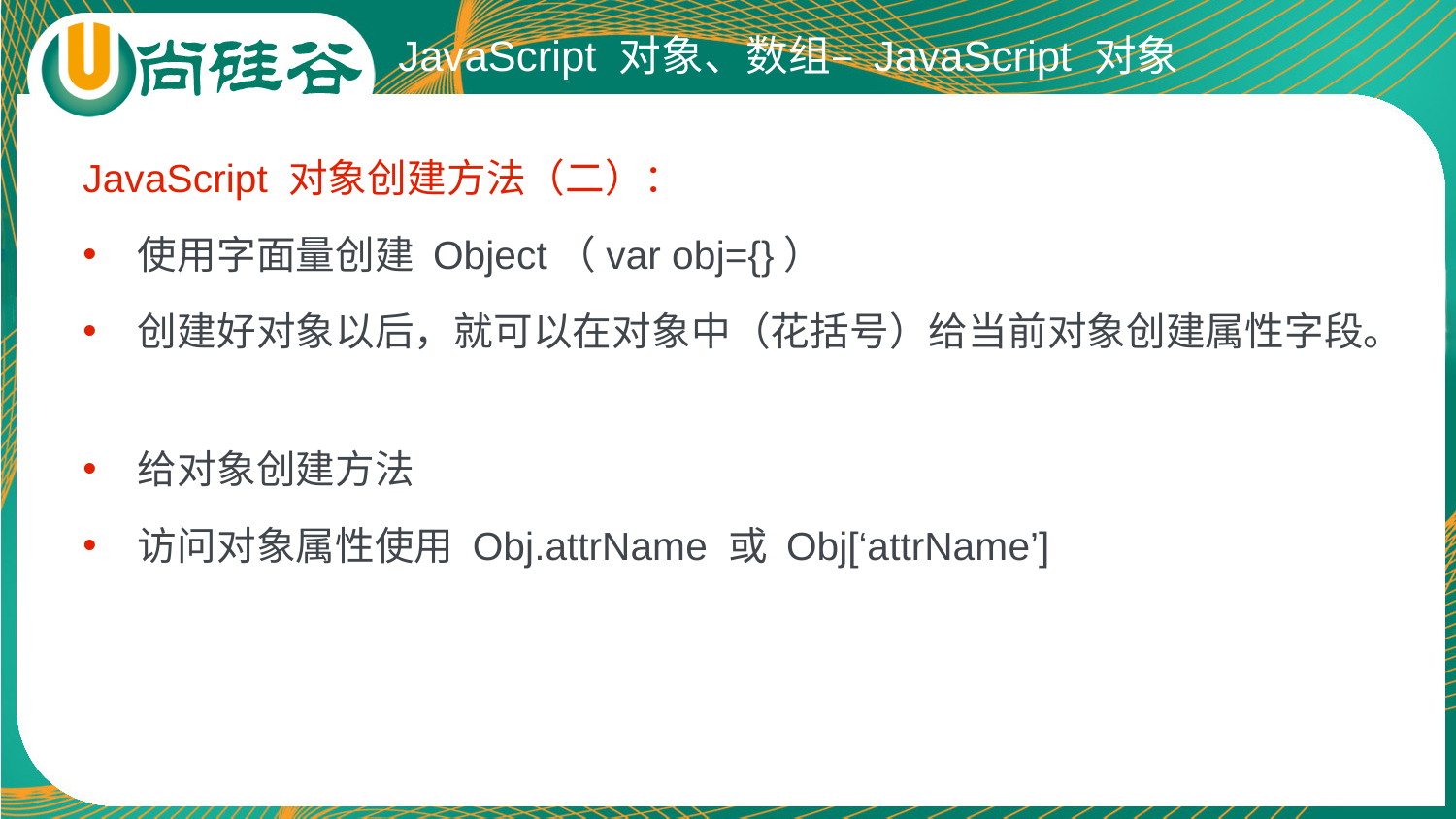

# JavaScript 对象、数组– JavaScript 对象
JavaScript 对象创建方法（二）：
使用字面量创建 Object（var obj={}）
创建好对象以后，就可以在对象中（花括号）给当前对象创建属性字段。
给对象创建方法
访问对象属性使用 Obj.attrName 或 Obj[‘attrName’]